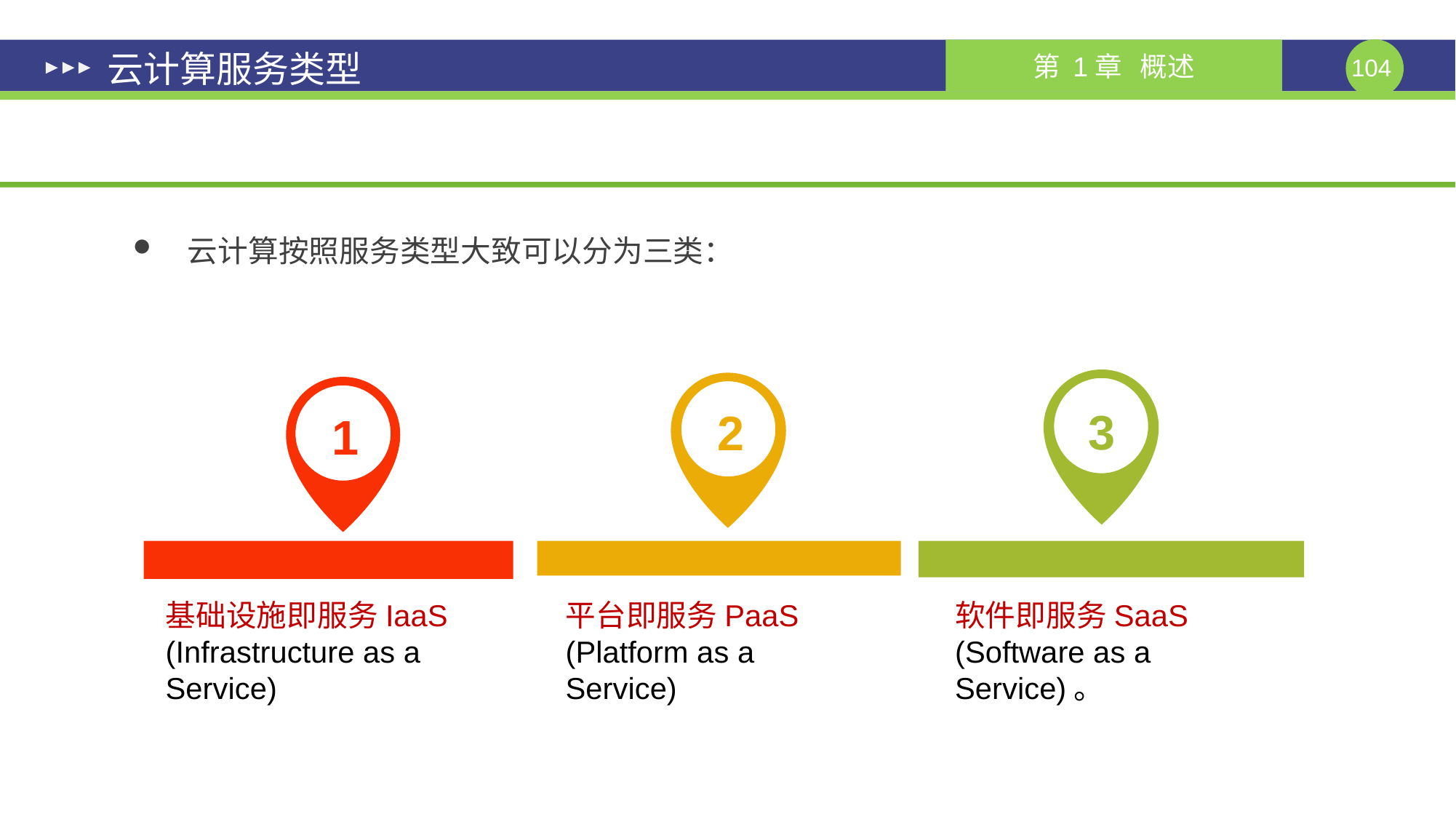

# 云计算服务类型

云计算按照服务类型大致可以分为三类：

3
2
1

基础设施即服务IaaS (Infrastructure as a Service)
平台即服务PaaS (Platform as a Service)
软件即服务SaaS (Software as a Service)。